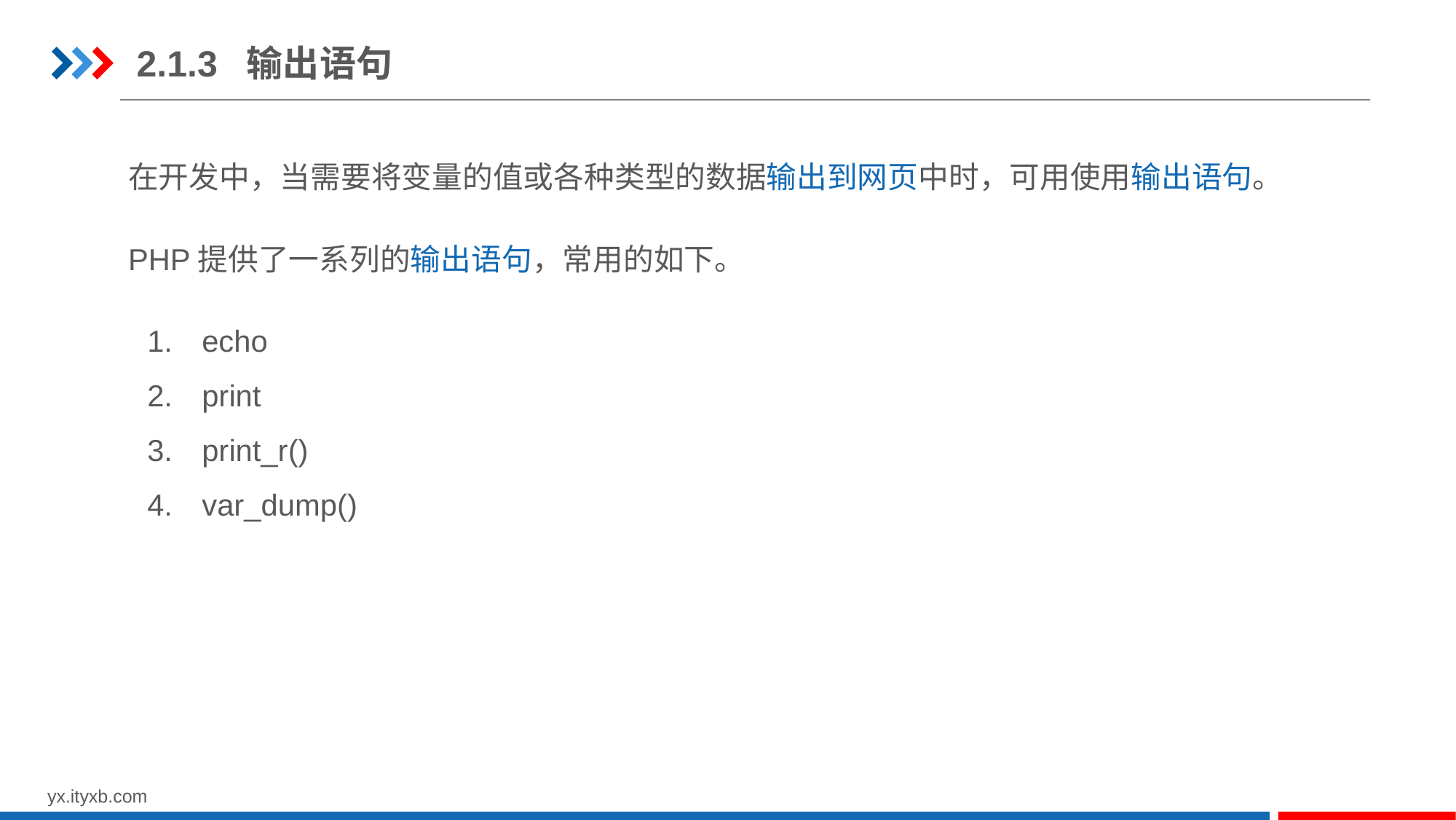

2.1.3  输出语句
在开发中，当需要将变量的值或各种类型的数据输出到网页中时，可用使用输出语句。

PHP提供了一系列的输出语句，常用的如下。
echo
print
print_r()
var_dump()